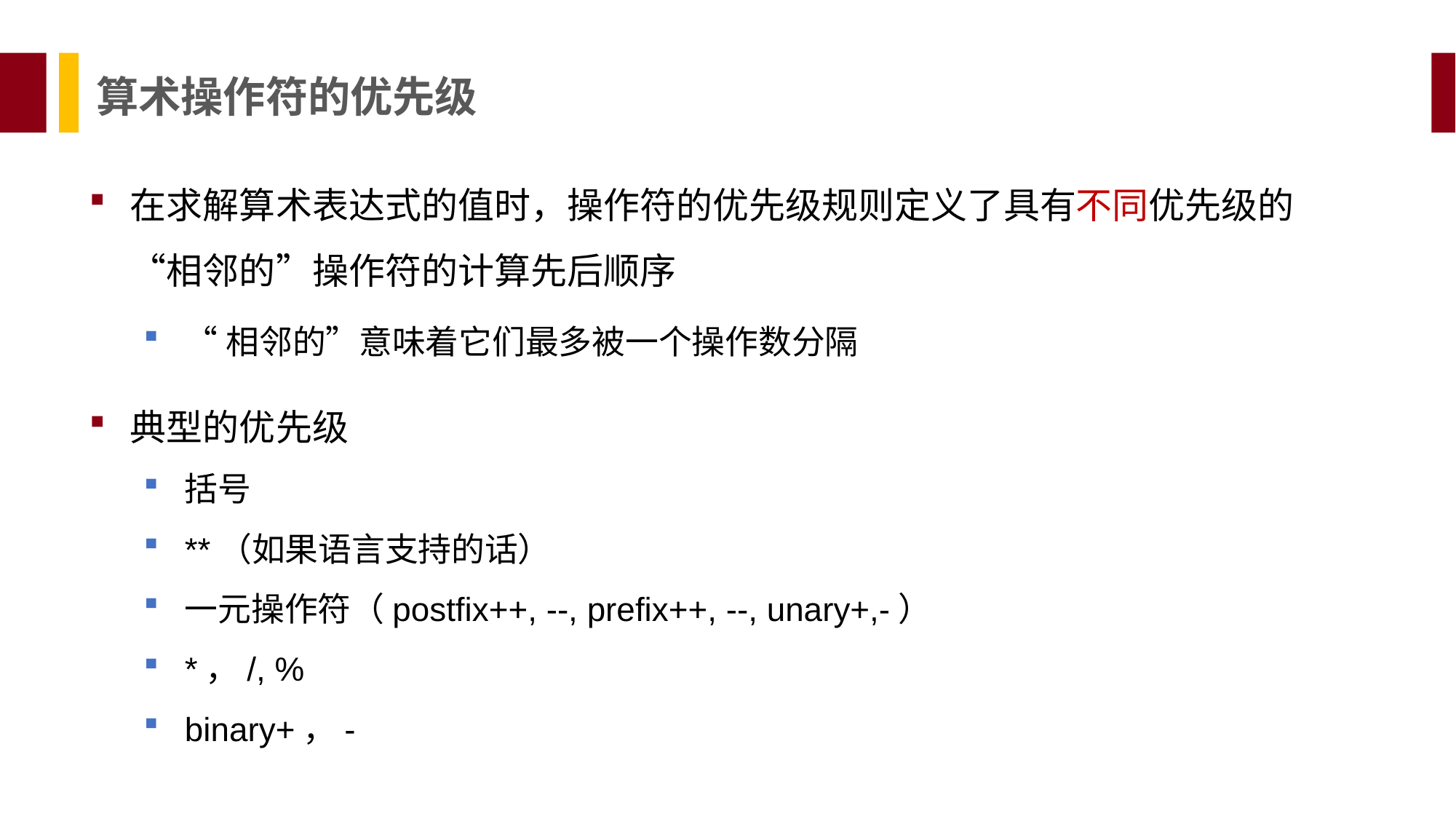

算术操作符的优先级
在求解算术表达式的值时，操作符的优先级规则定义了具有不同优先级的“相邻的”操作符的计算先后顺序
“相邻的”意味着它们最多被一个操作数分隔
典型的优先级
括号
**（如果语言支持的话）
一元操作符（postfix++, --, prefix++, --, unary+,-）
*，/, %
binary+，-